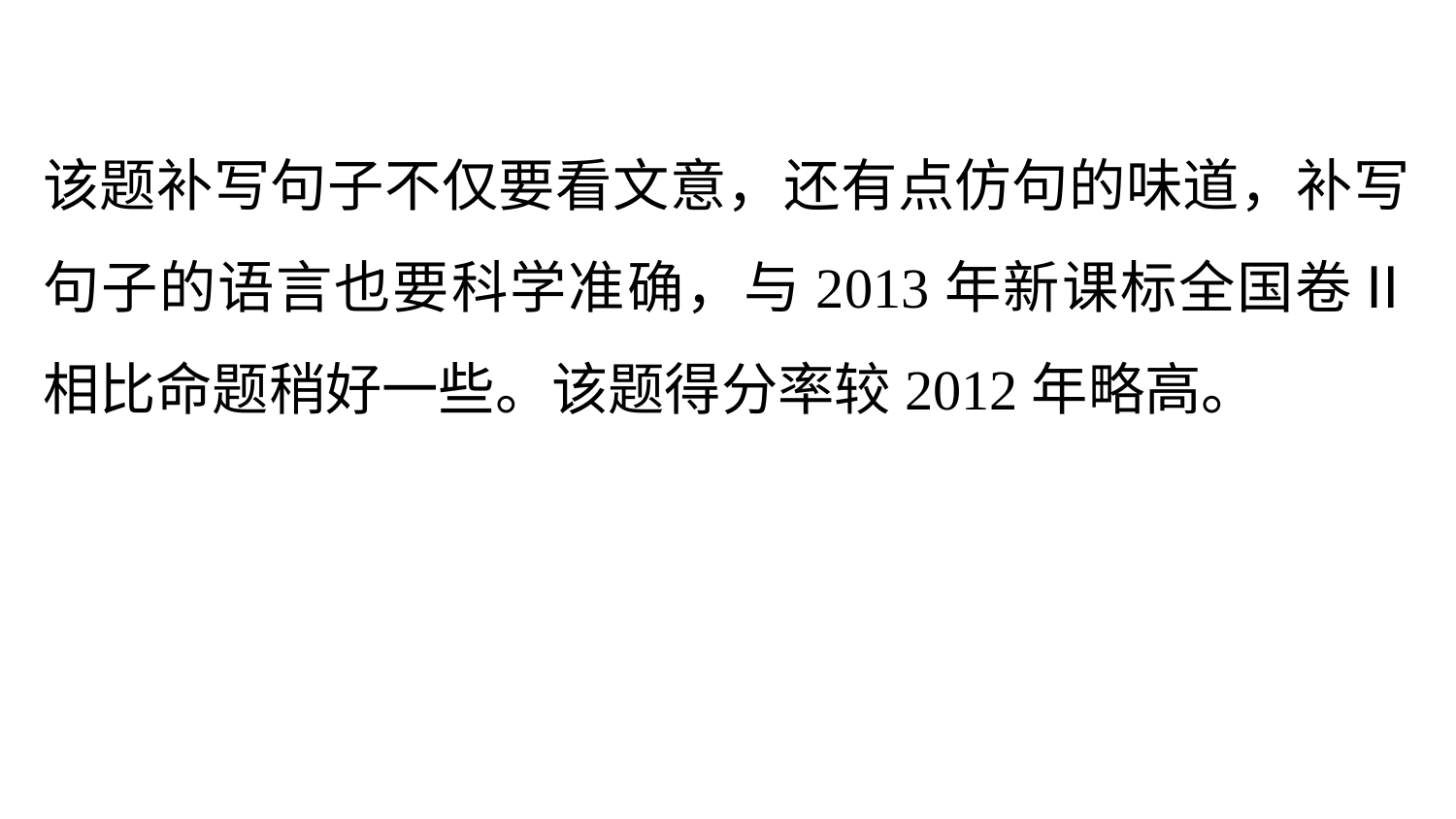

该题补写句子不仅要看文意，还有点仿句的味道，补写句子的语言也要科学准确，与2013年新课标全国卷Ⅱ相比命题稍好一些。该题得分率较2012年略高。